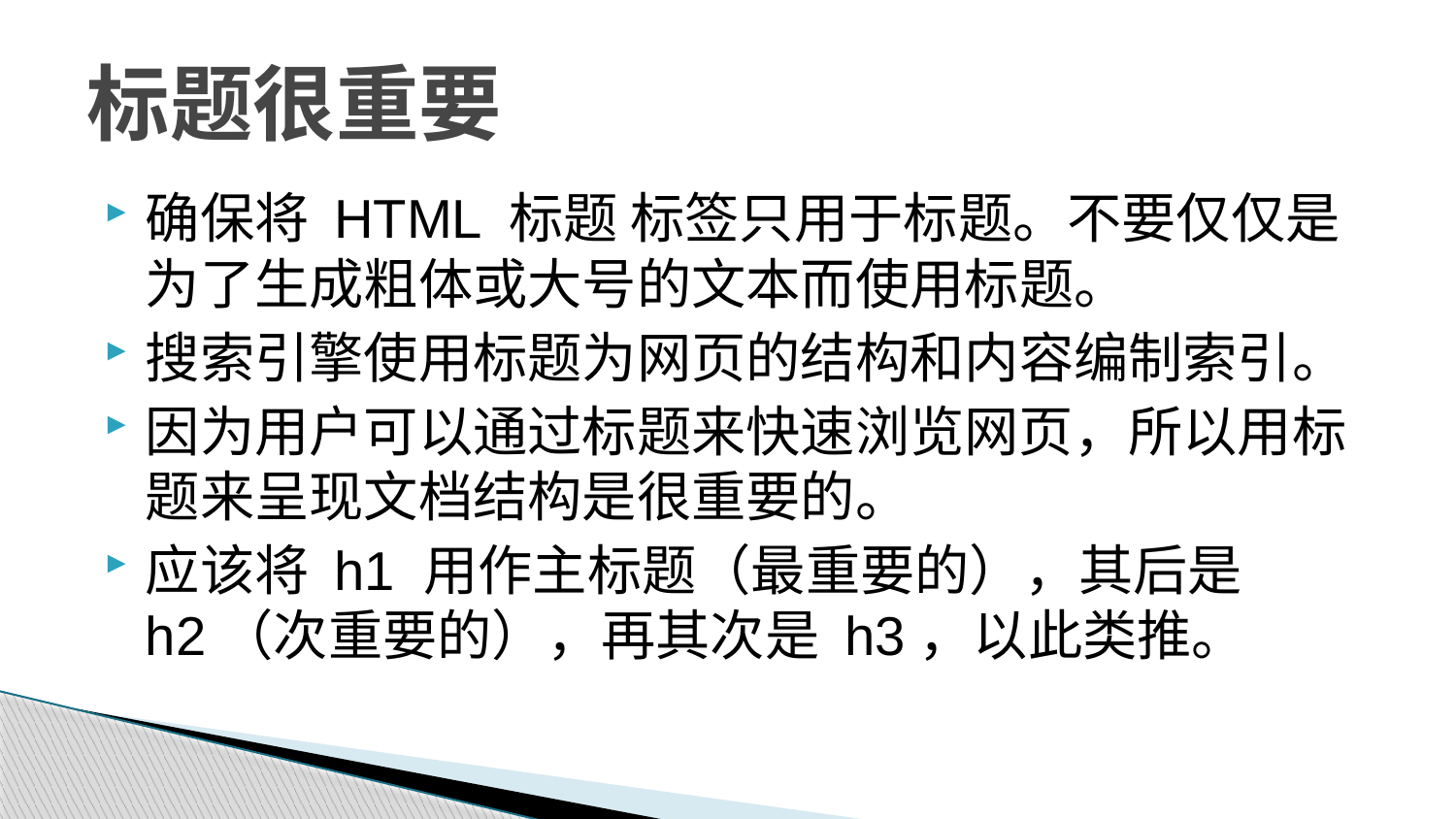

# 标题很重要
确保将 HTML 标题 标签只用于标题。不要仅仅是为了生成粗体或大号的文本而使用标题。
搜索引擎使用标题为网页的结构和内容编制索引。
因为用户可以通过标题来快速浏览网页，所以用标题来呈现文档结构是很重要的。
应该将 h1 用作主标题（最重要的），其后是 h2（次重要的），再其次是 h3，以此类推。